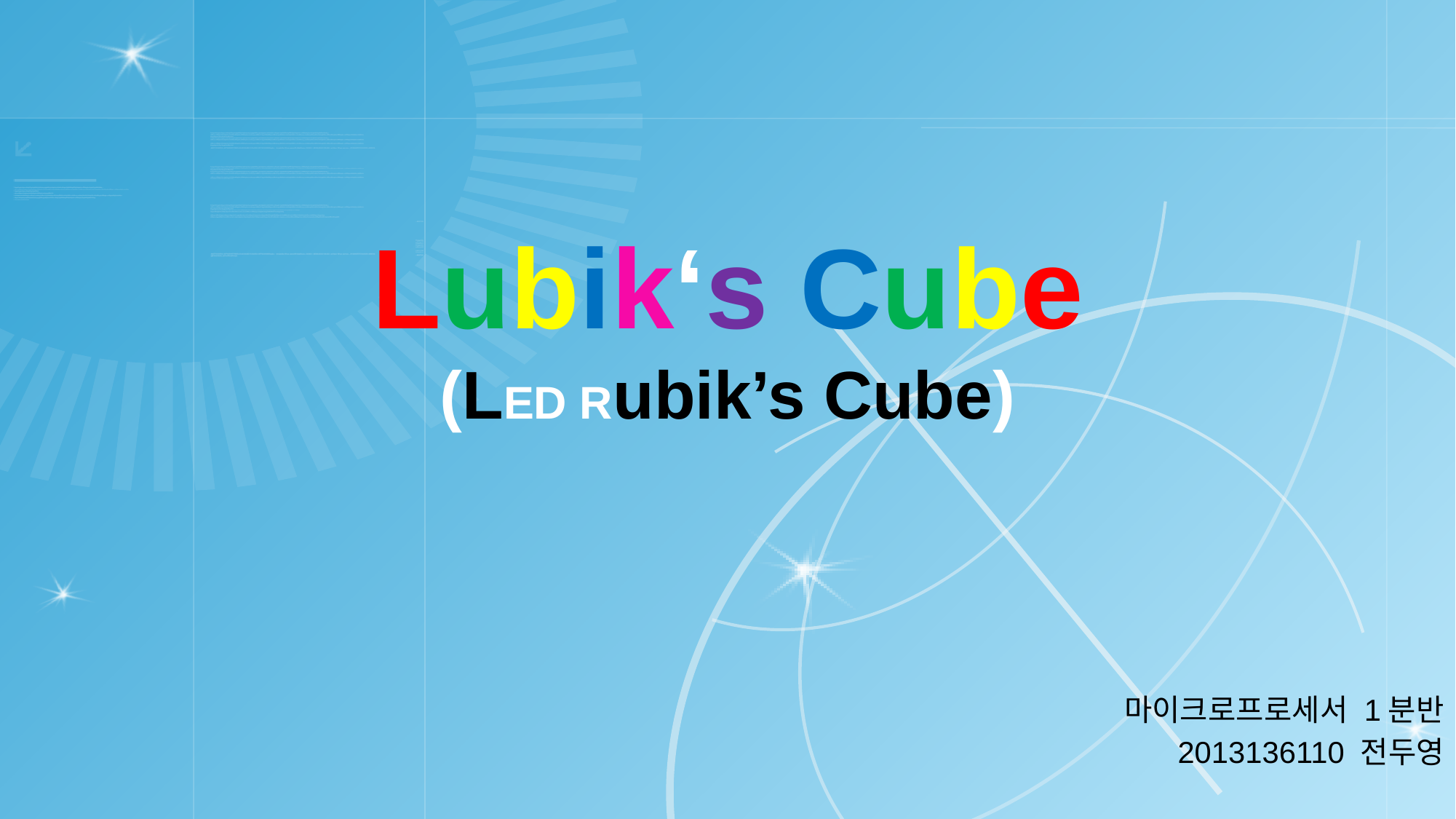

# Lubik‘s Cube (LED Rubik’s Cube)

마이크로프로세서 1분반
2013136110 전두영